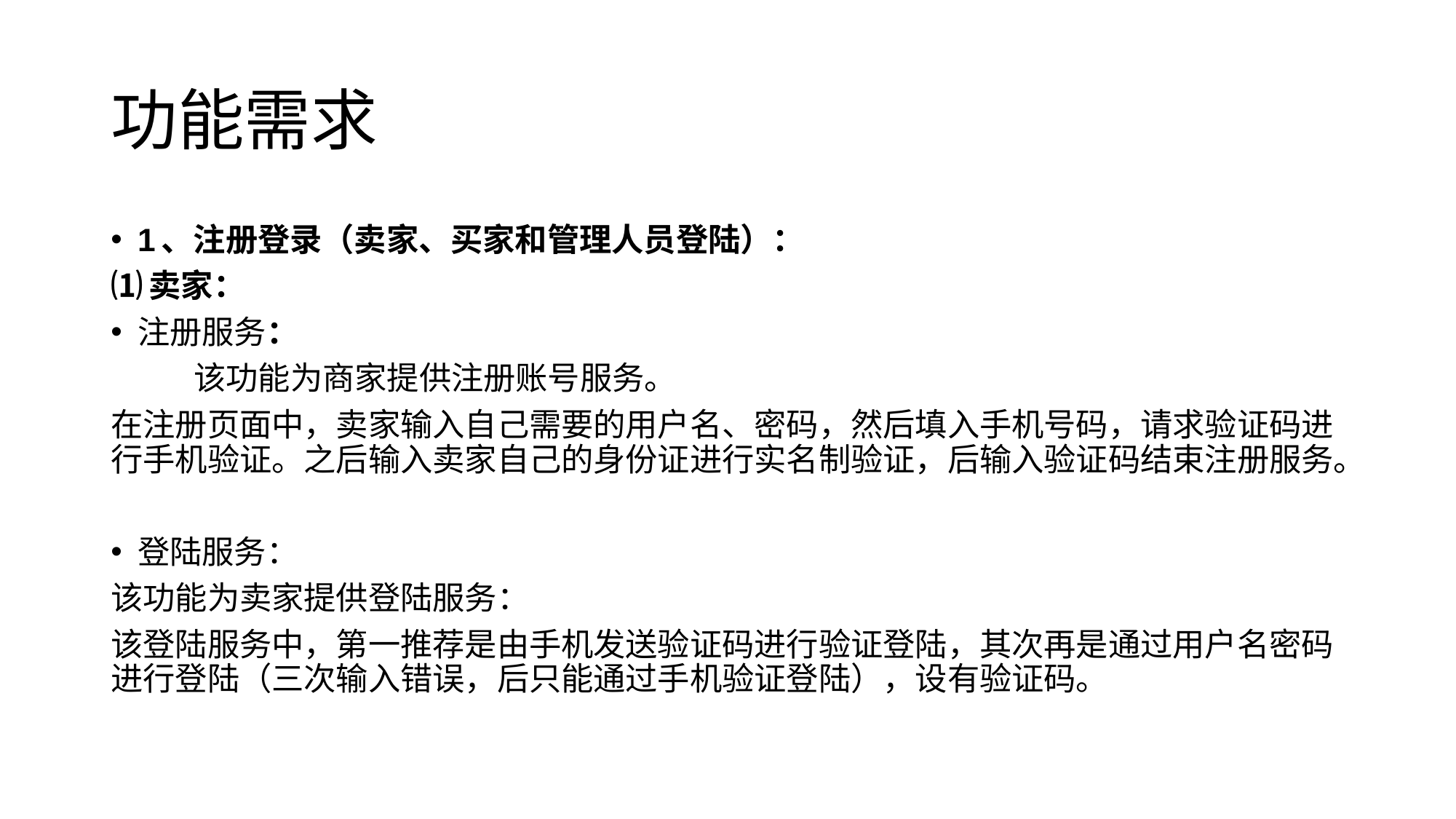

# 功能需求
1、注册登录（卖家、买家和管理人员登陆）：
⑴卖家：
注册服务：
	该功能为商家提供注册账号服务。
在注册页面中，卖家输入自己需要的用户名、密码，然后填入手机号码，请求验证码进行手机验证。之后输入卖家自己的身份证进行实名制验证，后输入验证码结束注册服务。

登陆服务：
该功能为卖家提供登陆服务：
该登陆服务中，第一推荐是由手机发送验证码进行验证登陆，其次再是通过用户名密码进行登陆（三次输入错误，后只能通过手机验证登陆），设有验证码。